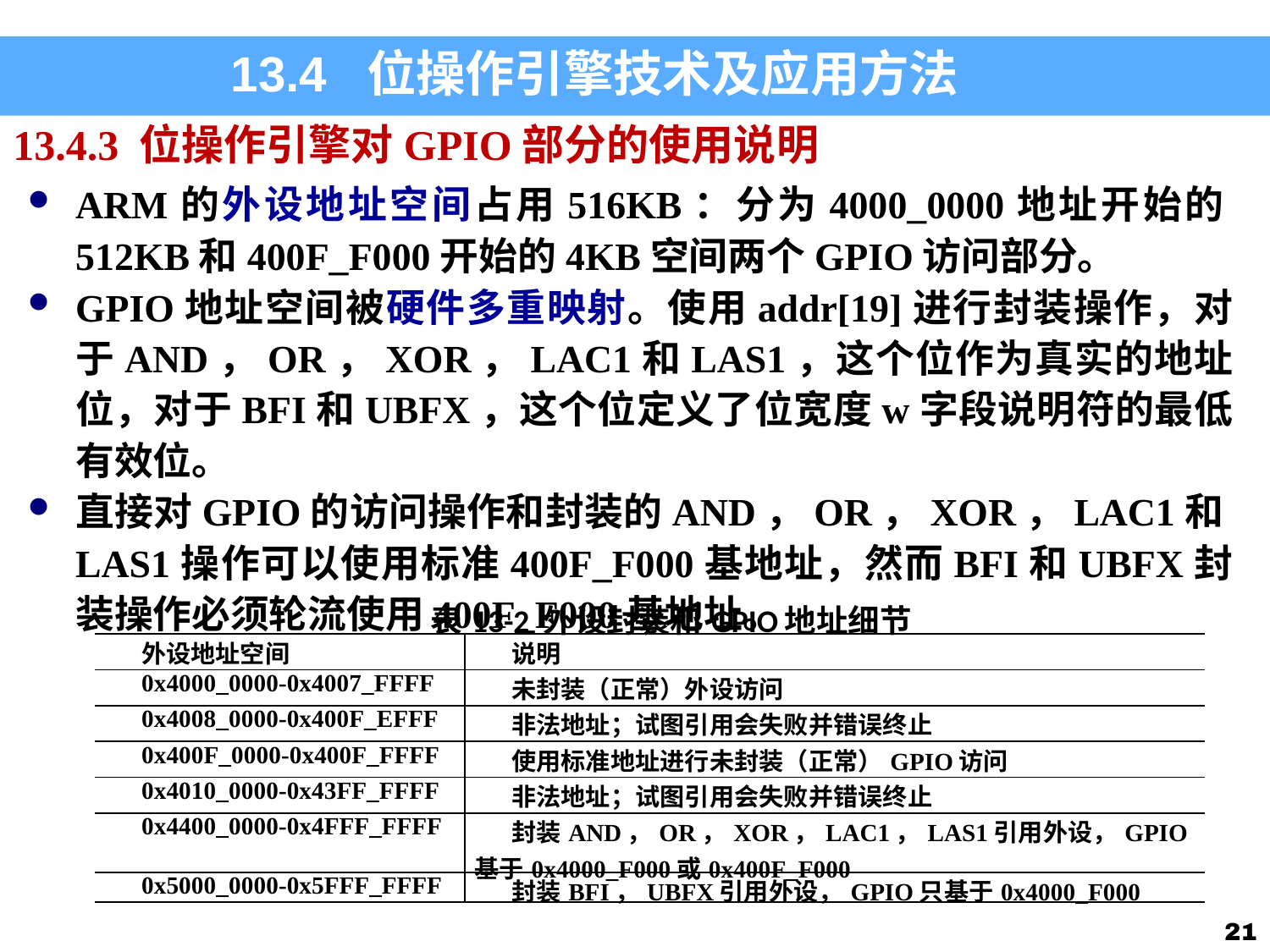

13.4  位操作引擎技术及应用方法
13.4.3 位操作引擎对GPIO部分的使用说明
ARM的外设地址空间占用516KB：分为4000_0000地址开始的512KB和400F_F000开始的4KB空间两个GPIO访问部分。
GPIO地址空间被硬件多重映射。使用addr[19]进行封装操作，对于AND，OR，XOR，LAC1和LAS1，这个位作为真实的地址位，对于BFI和UBFX，这个位定义了位宽度w字段说明符的最低有效位。
直接对GPIO的访问操作和封装的AND，OR，XOR，LAC1和LAS1操作可以使用标准400F_F000基地址，然而BFI和UBFX封装操作必须轮流使用400F_F000基地址。
| 表13-2 外设封装和GPIO地址细节 |  |
| --- | --- |
| 外设地址空间 | 说明 |
| 0x4000\_0000-0x4007\_FFFF | 未封装（正常）外设访问 |
| 0x4008\_0000-0x400F\_EFFF | 非法地址；试图引用会失败并错误终止 |
| 0x400F\_0000-0x400F\_FFFF | 使用标准地址进行未封装（正常）GPIO访问 |
| 0x4010\_0000-0x43FF\_FFFF | 非法地址；试图引用会失败并错误终止 |
| 0x4400\_0000-0x4FFF\_FFFF | 封装AND，OR，XOR，LAC1，LAS1引用外设，GPIO基于0x4000\_F000或0x400F\_F000 |
| 0x5000\_0000-0x5FFF\_FFFF | 封装BFI，UBFX引用外设，GPIO只基于0x4000\_F000 |
21